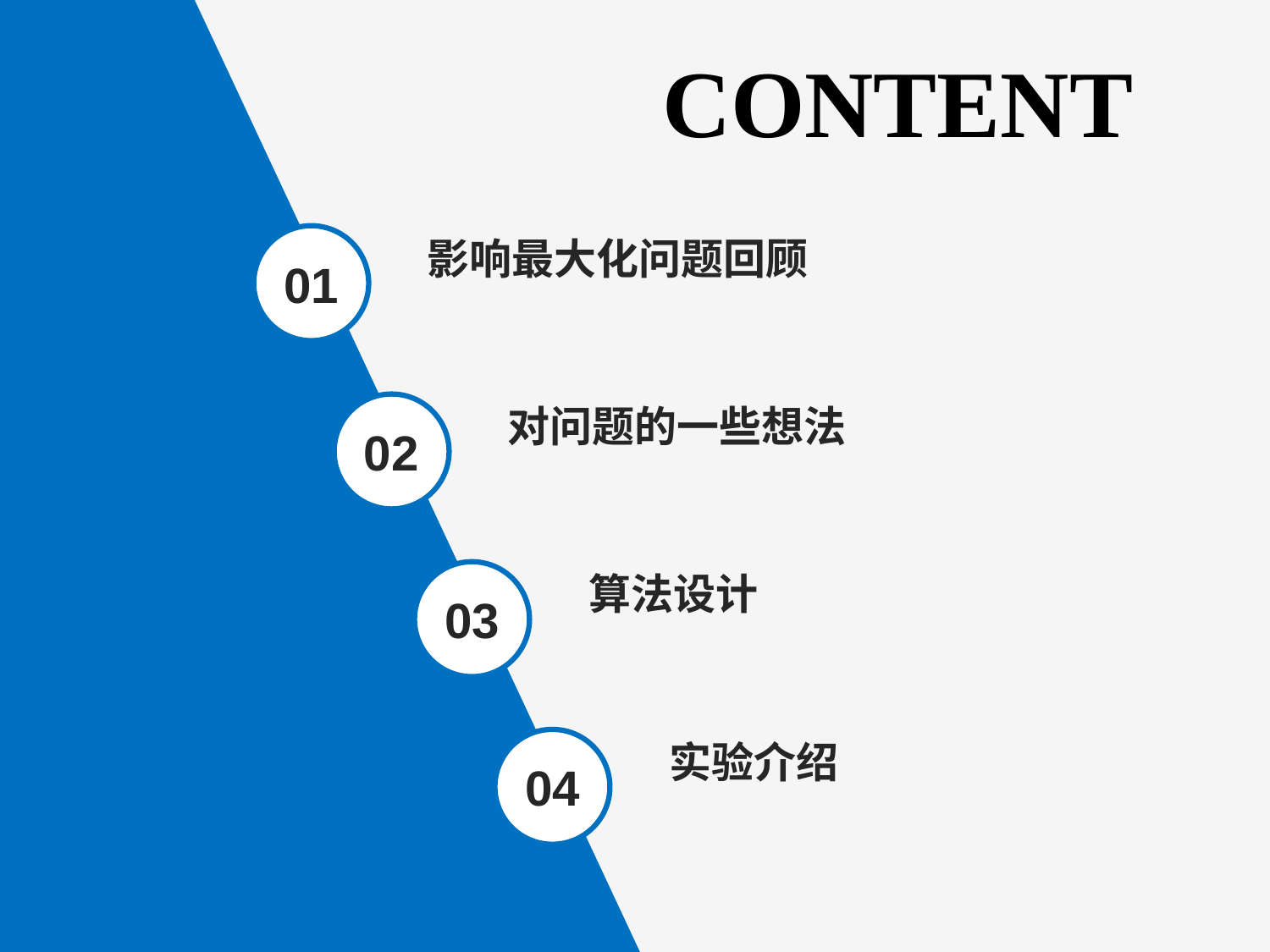

CONTENT

01
影响最大化问题回顾
对问题的一些想法

02
算法设计

03

04
实验介绍